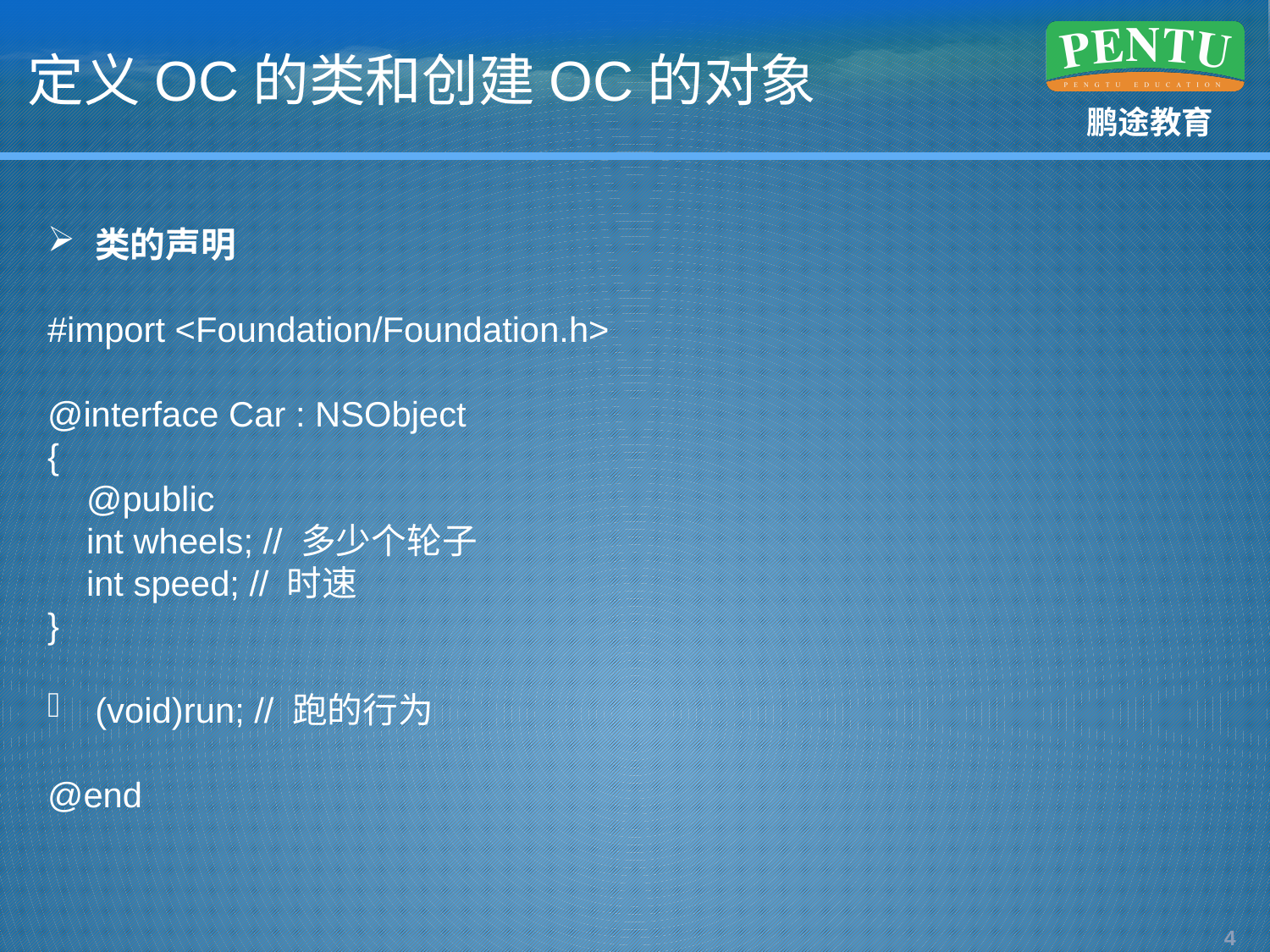

# 定义OC的类和创建OC的对象
类的声明

#import <Foundation/Foundation.h>

@interface Car : NSObject
{
    @public
    int wheels; // 多少个轮子
    int speed; // 时速
}

(void)run; // 跑的行为

@end

4